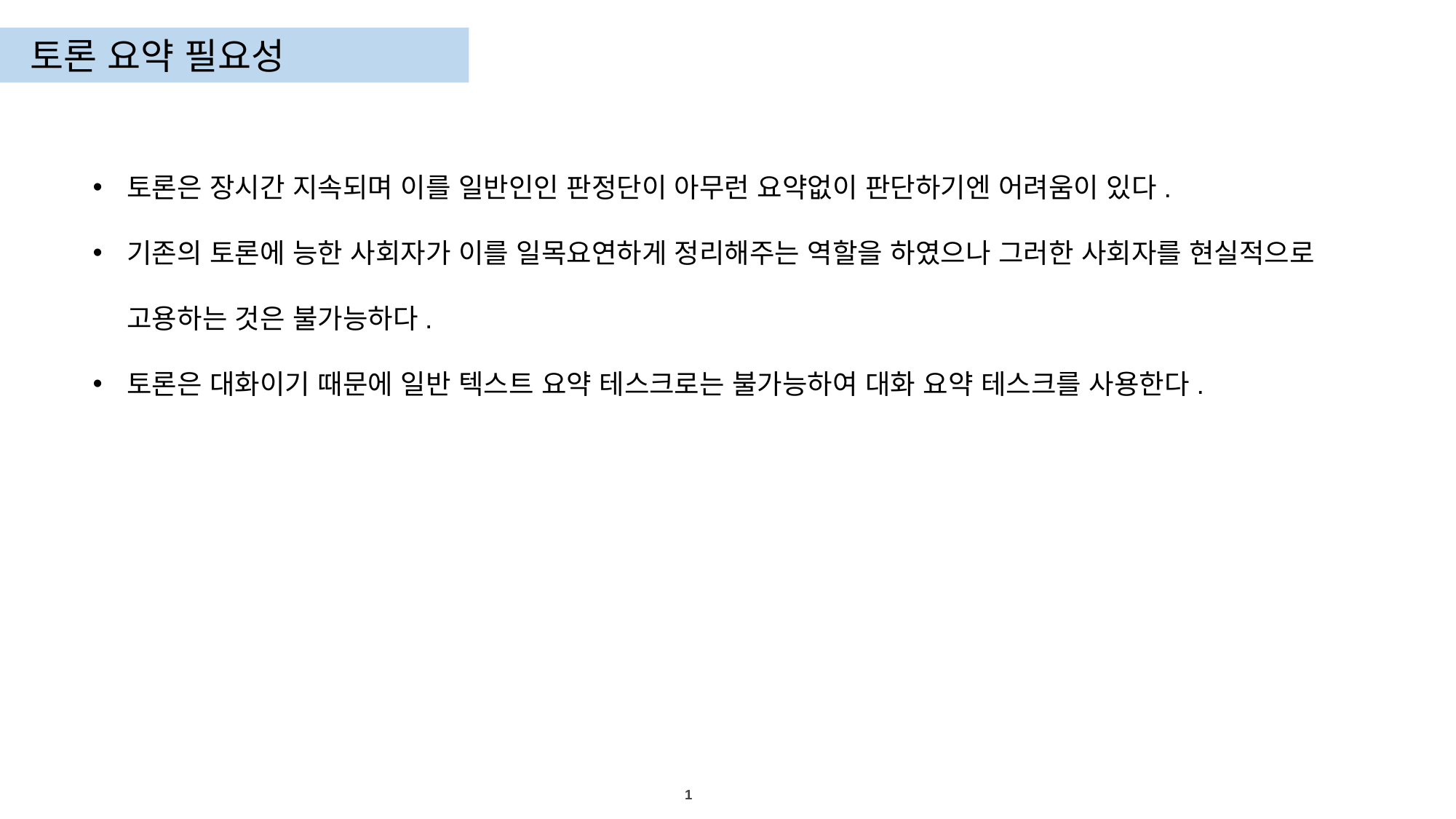

토론 요약 필요성
토론은 장시간 지속되며 이를 일반인인 판정단이 아무런 요약없이 판단하기엔 어려움이 있다.
기존의 토론에 능한 사회자가 이를 일목요연하게 정리해주는 역할을 하였으나 그러한 사회자를 현실적으로 고용하는 것은 불가능하다.
토론은 대화이기 때문에 일반 텍스트 요약 테스크로는 불가능하여 대화 요약 테스크를 사용한다.

1